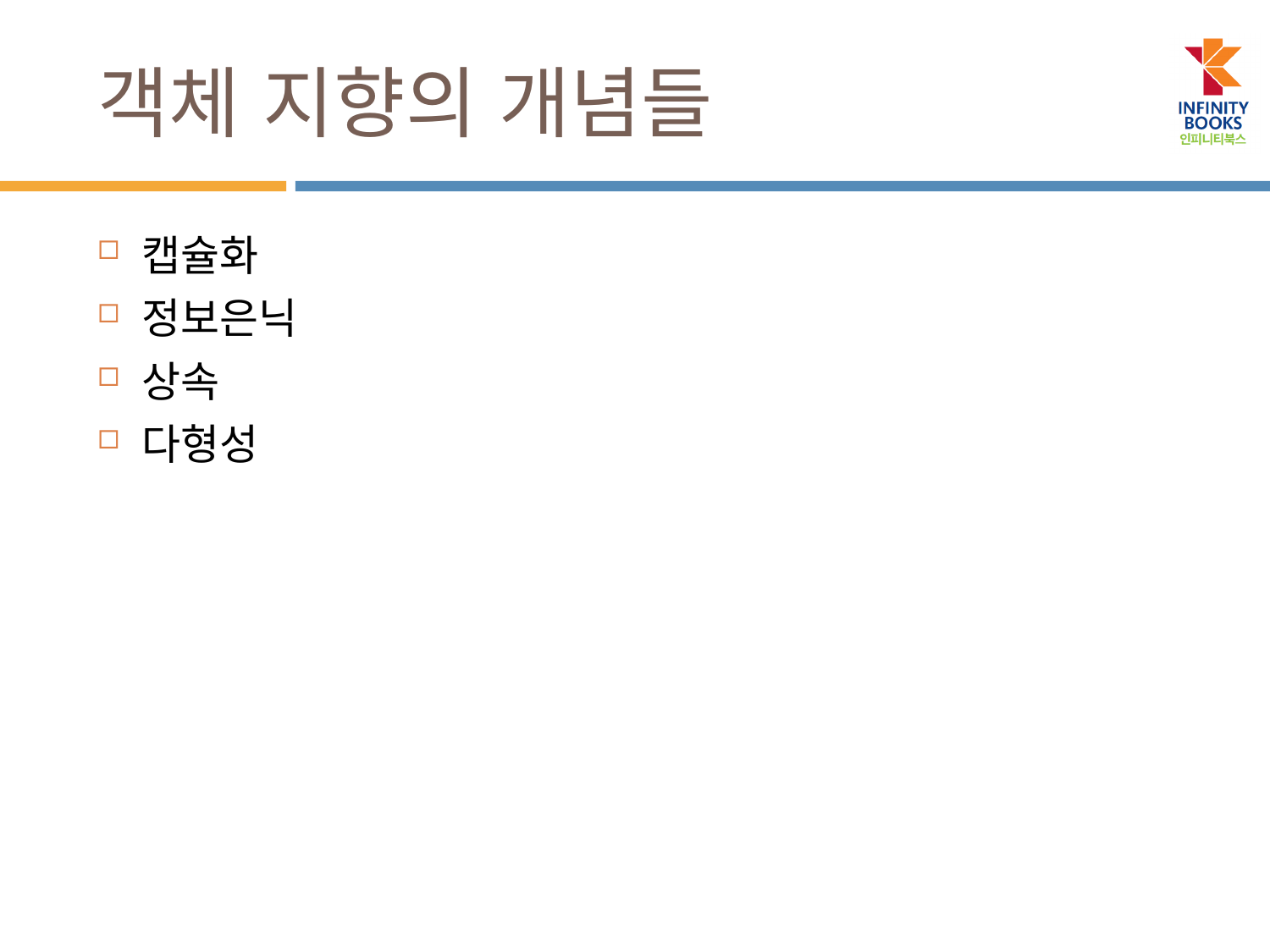

# 객체 지향의 개념들
캡슐화
정보은닉
상속
다형성